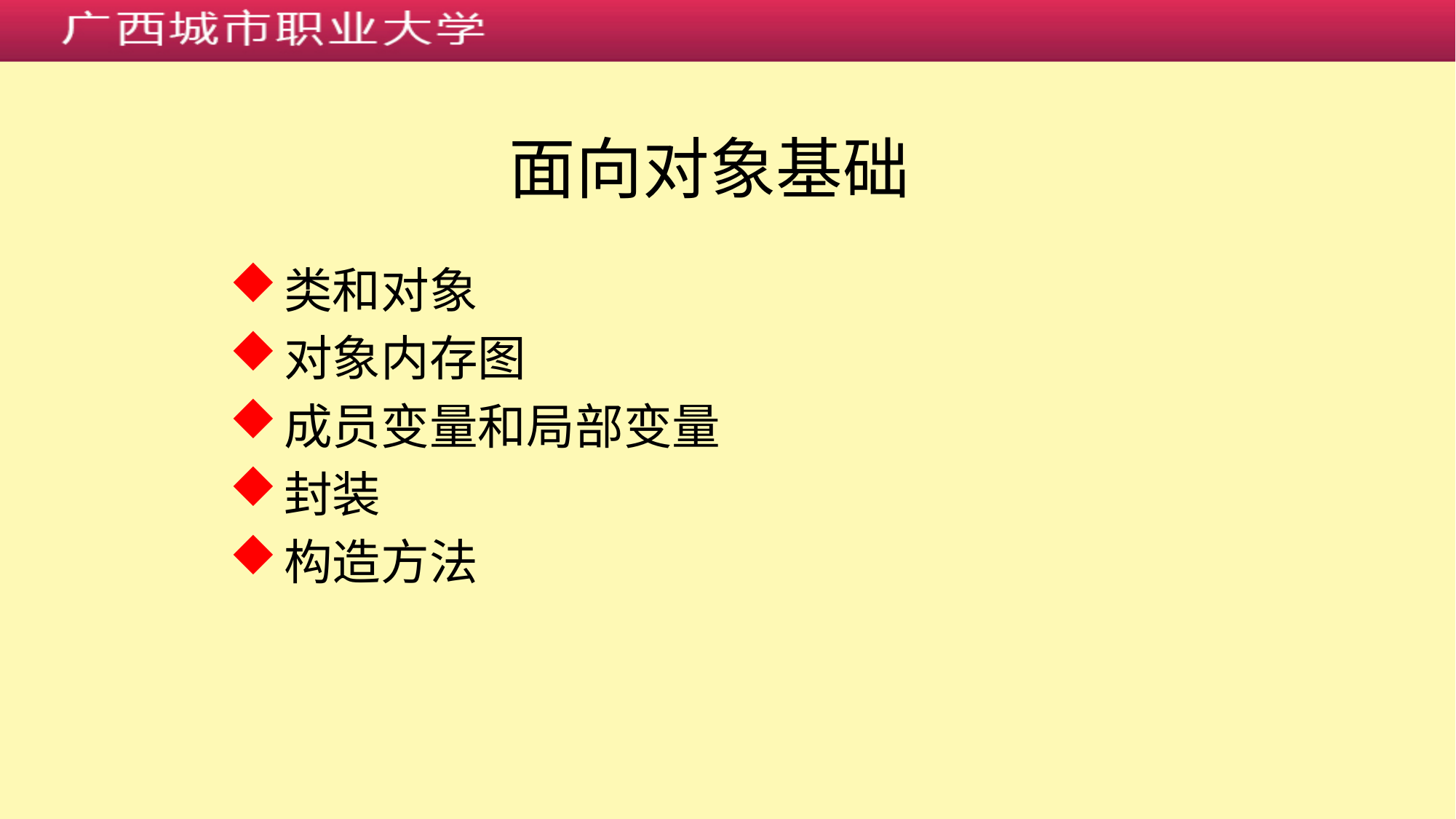

# 面向对象基础
类和对象
对象内存图
成员变量和局部变量
封装
构造方法